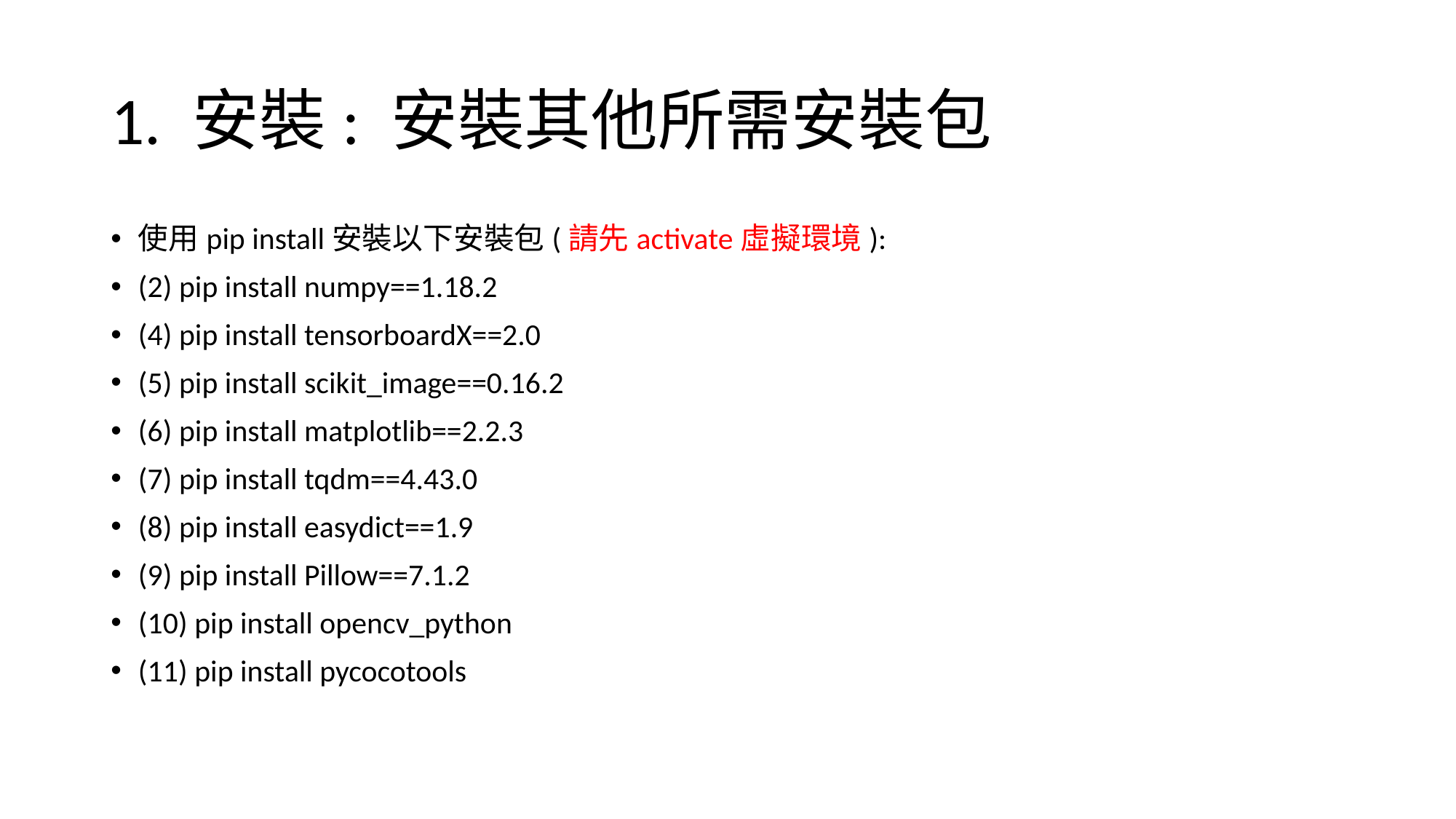

# 1. 安裝: 安裝其他所需安裝包
使用pip install安裝以下安裝包(請先activate虛擬環境):
(2) pip install numpy==1.18.2
(4) pip install tensorboardX==2.0
(5) pip install scikit_image==0.16.2
(6) pip install matplotlib==2.2.3
(7) pip install tqdm==4.43.0
(8) pip install easydict==1.9
(9) pip install Pillow==7.1.2
(10) pip install opencv_python
(11) pip install pycocotools